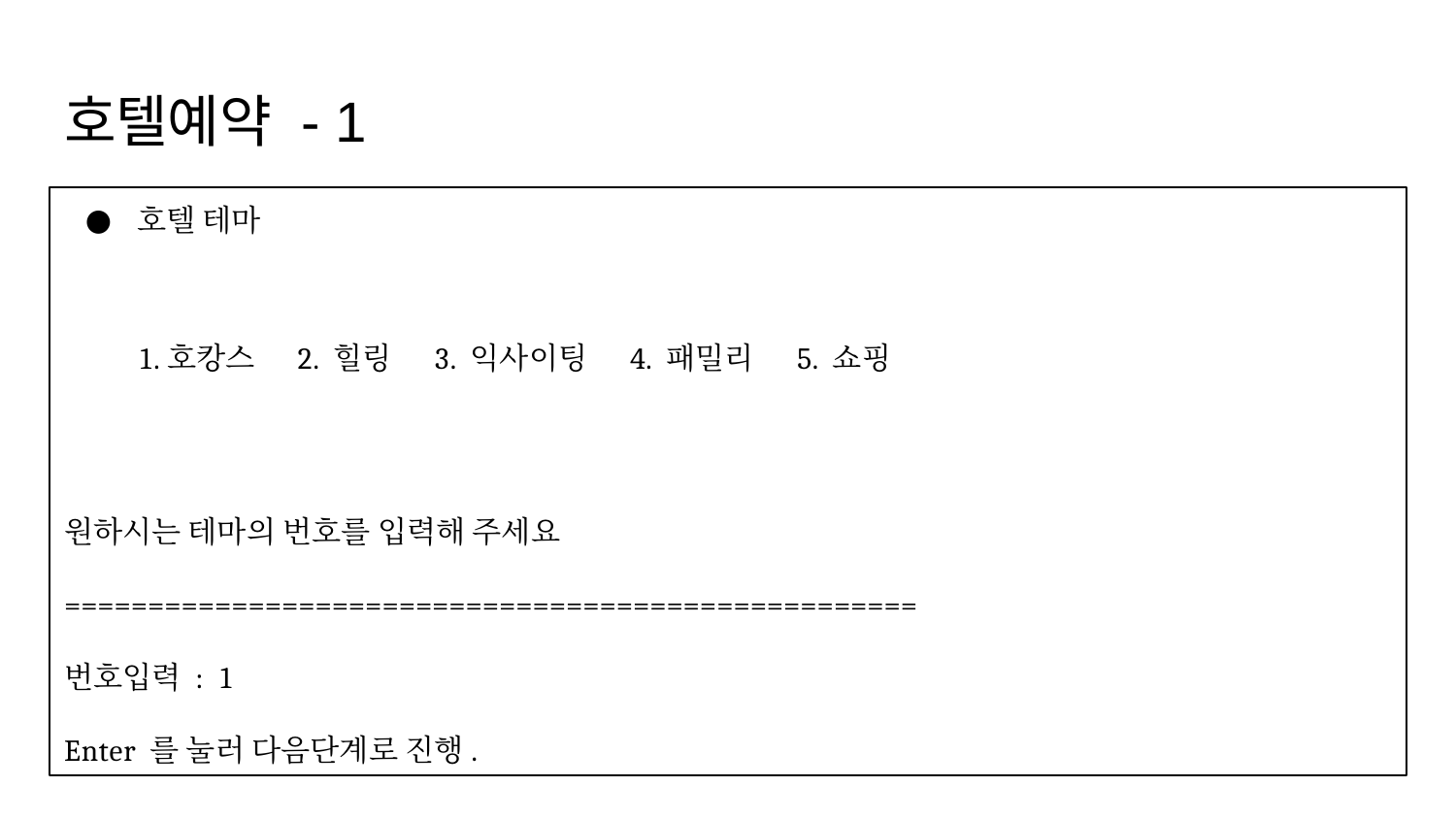

# 호텔예약 - 1
호텔 테마

1.호캉스     2. 힐링     3. 익사이팅     4. 패밀리     5. 쇼핑

원하시는 테마의 번호를 입력해 주세요

===================================================

번호입력 :  1

Enter 를 눌러 다음단계로 진행.